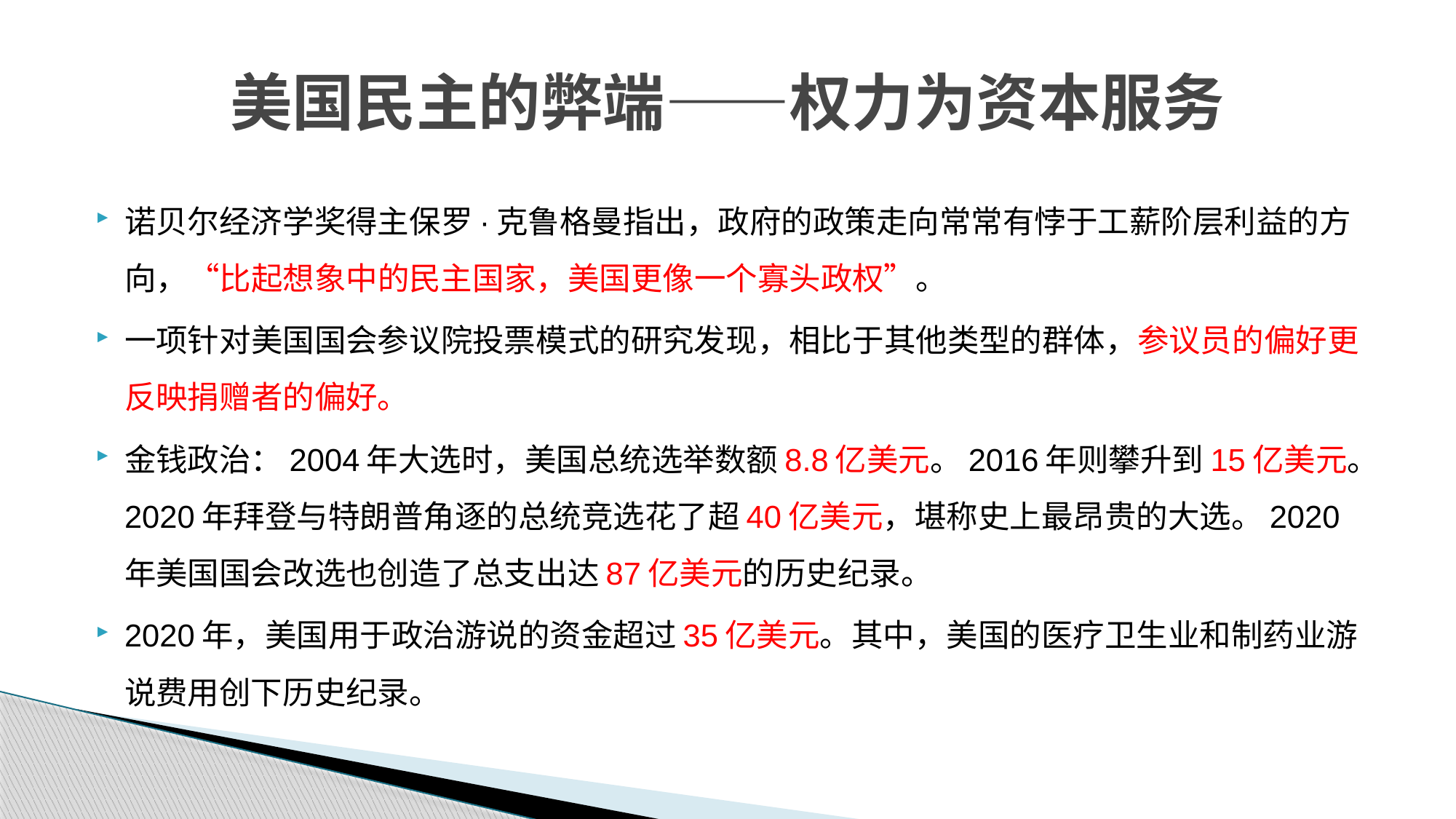

# 美国民主的弊端——权力为资本服务
诺贝尔经济学奖得主保罗·克鲁格曼指出，政府的政策走向常常有悖于工薪阶层利益的方向，“比起想象中的民主国家，美国更像一个寡头政权”。
一项针对美国国会参议院投票模式的研究发现，相比于其他类型的群体，参议员的偏好更反映捐赠者的偏好。
金钱政治：2004年大选时，美国总统选举数额8.8亿美元。2016年则攀升到15亿美元。2020年拜登与特朗普角逐的总统竞选花了超40亿美元，堪称史上最昂贵的大选。2020年美国国会改选也创造了总支出达87亿美元的历史纪录。
2020年，美国用于政治游说的资金超过35亿美元。其中，美国的医疗卫生业和制药业游说费用创下历史纪录。